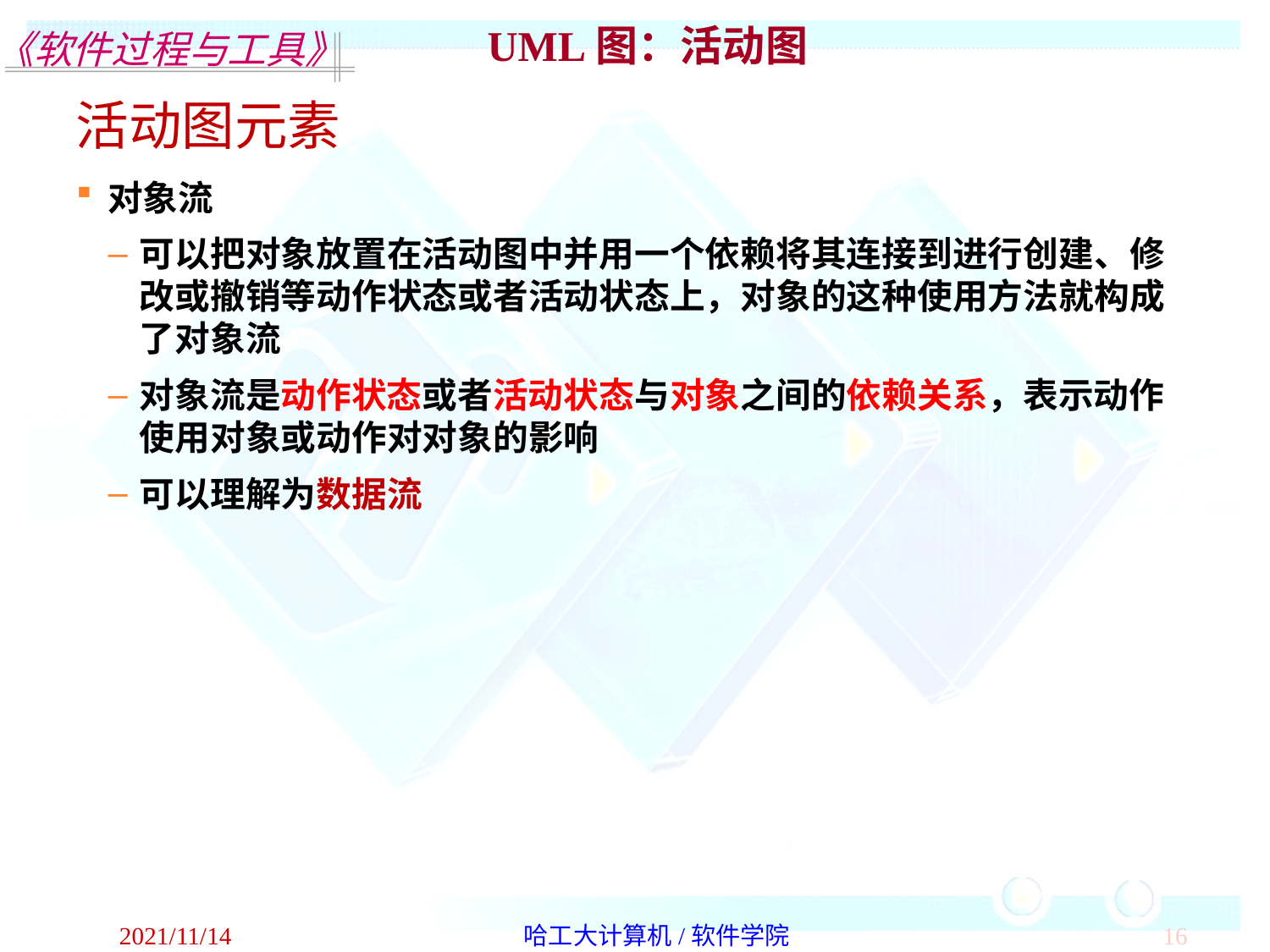

UML图：活动图
活动图元素
对象流
可以把对象放置在活动图中并用一个依赖将其连接到进行创建、修改或撤销等动作状态或者活动状态上，对象的这种使用方法就构成了对象流
对象流是动作状态或者活动状态与对象之间的依赖关系，表示动作使用对象或动作对对象的影响
可以理解为数据流